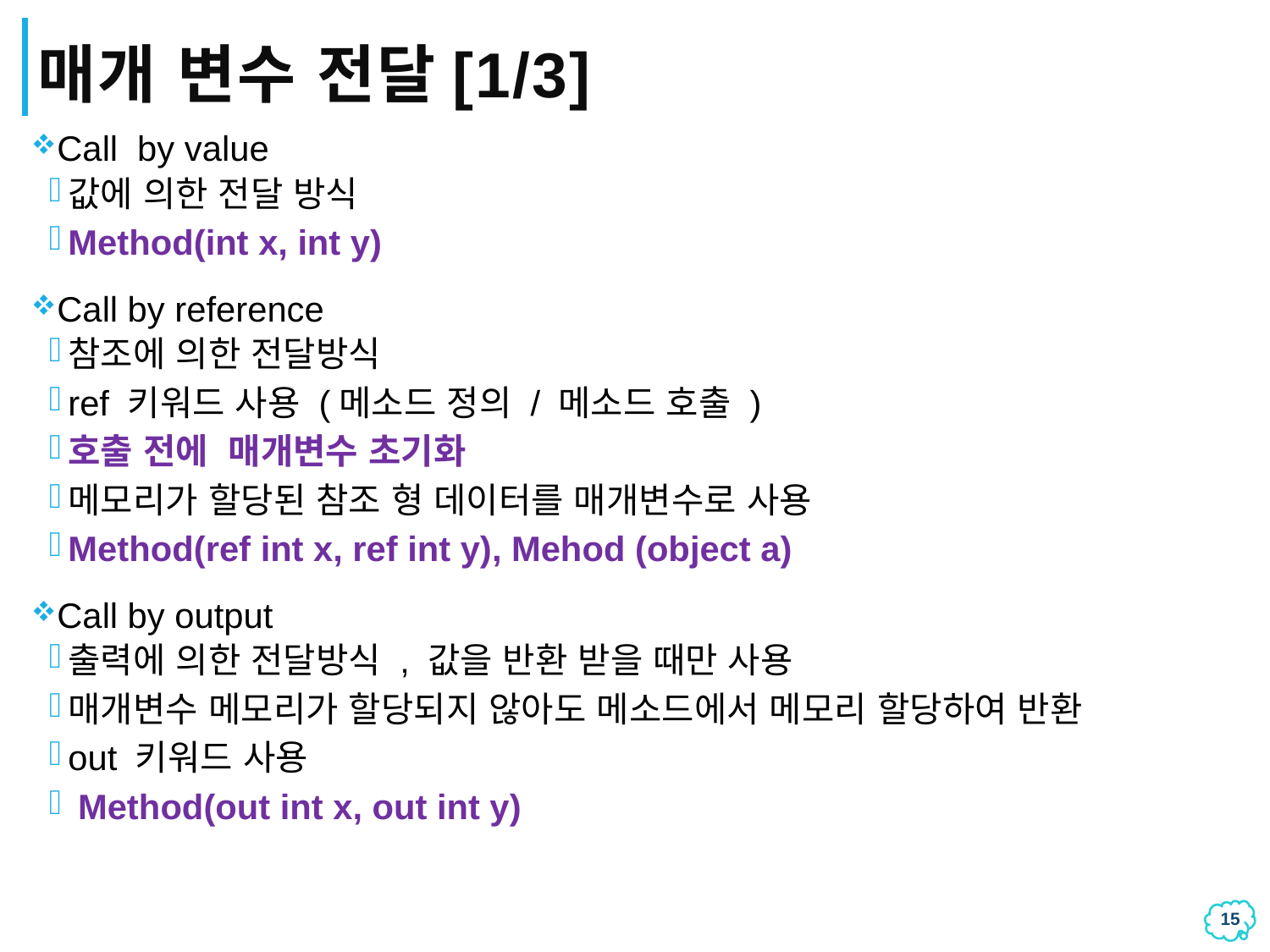

# 매개 변수 전달[1/3]
Call  by value
값에 의한 전달 방식
Method(int x, int y)
Call by reference
참조에 의한 전달방식
ref 키워드 사용 (메소드 정의 / 메소드 호출 )
호출 전에  매개변수 초기화
메모리가 할당된 참조 형 데이터를 매개변수로 사용
Method(ref int x, ref int y), Mehod (object a)
Call by output
출력에 의한 전달방식 , 값을 반환 받을 때만 사용
매개변수 메모리가 할당되지 않아도 메소드에서 메모리 할당하여 반환
out 키워드 사용
 Method(out int x, out int y)
15